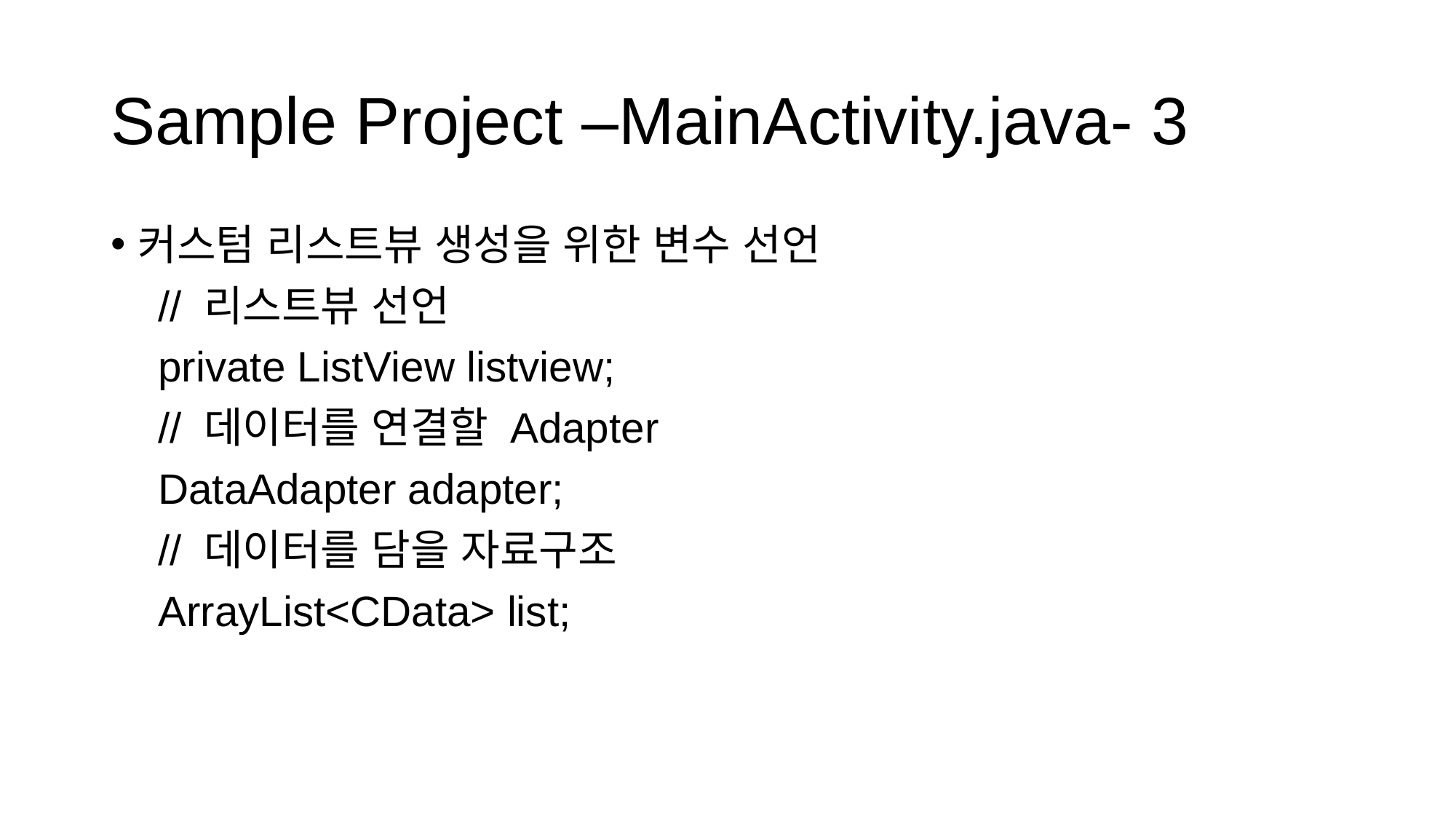

# Sample Project –MainActivity.java- 3
커스텀 리스트뷰 생성을 위한 변수 선언
    // 리스트뷰 선언
    private ListView listview;
    // 데이터를 연결할 Adapter
    DataAdapter adapter;
    // 데이터를 담을 자료구조
    ArrayList<CData> list;